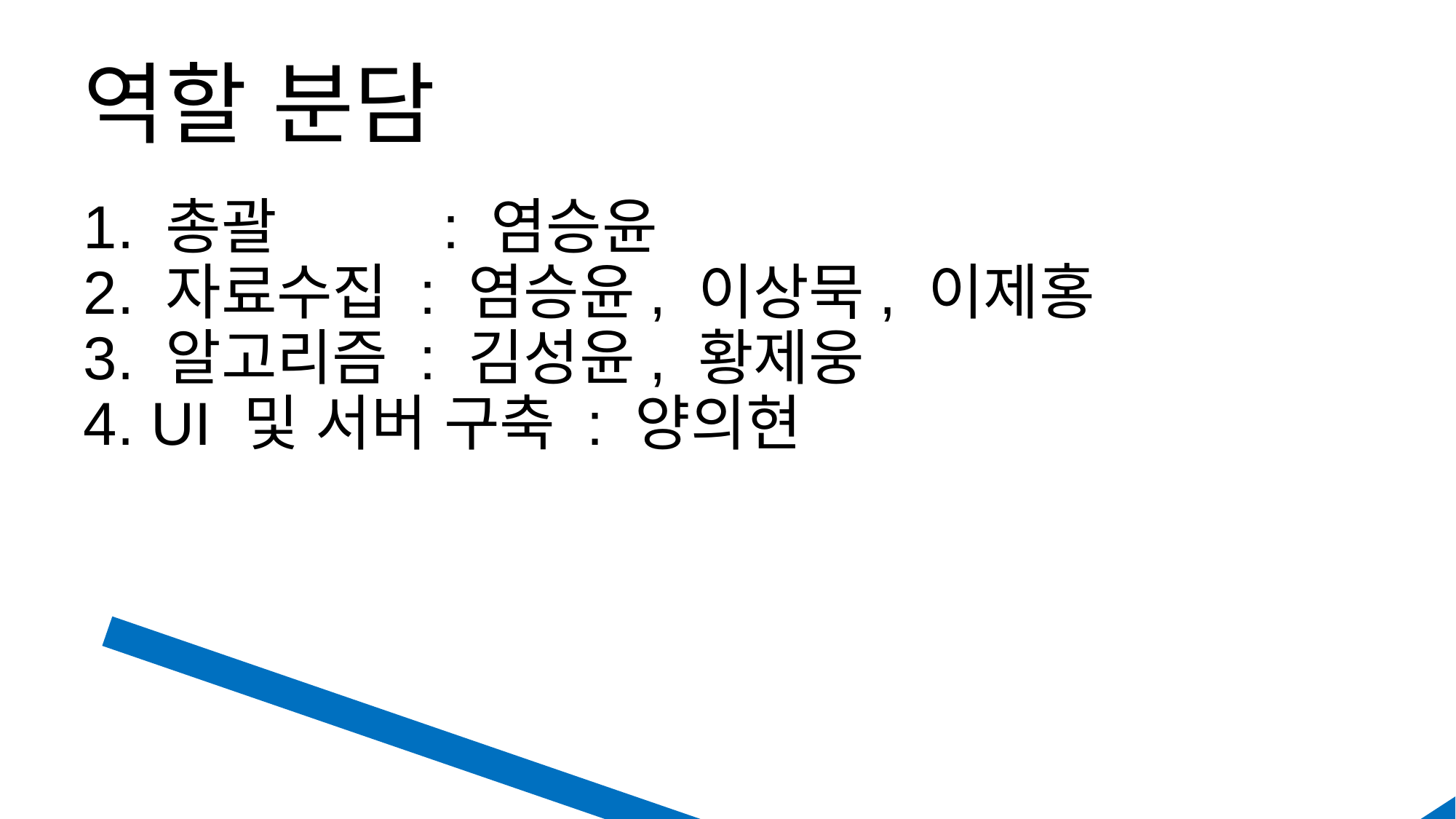

역할 분담
1. 총괄		 : 염승윤
2. 자료수집 : 염승윤, 이상묵, 이제홍
3. 알고리즘 : 김성윤, 황제웅
4. UI 및 서버 구축 : 양의현